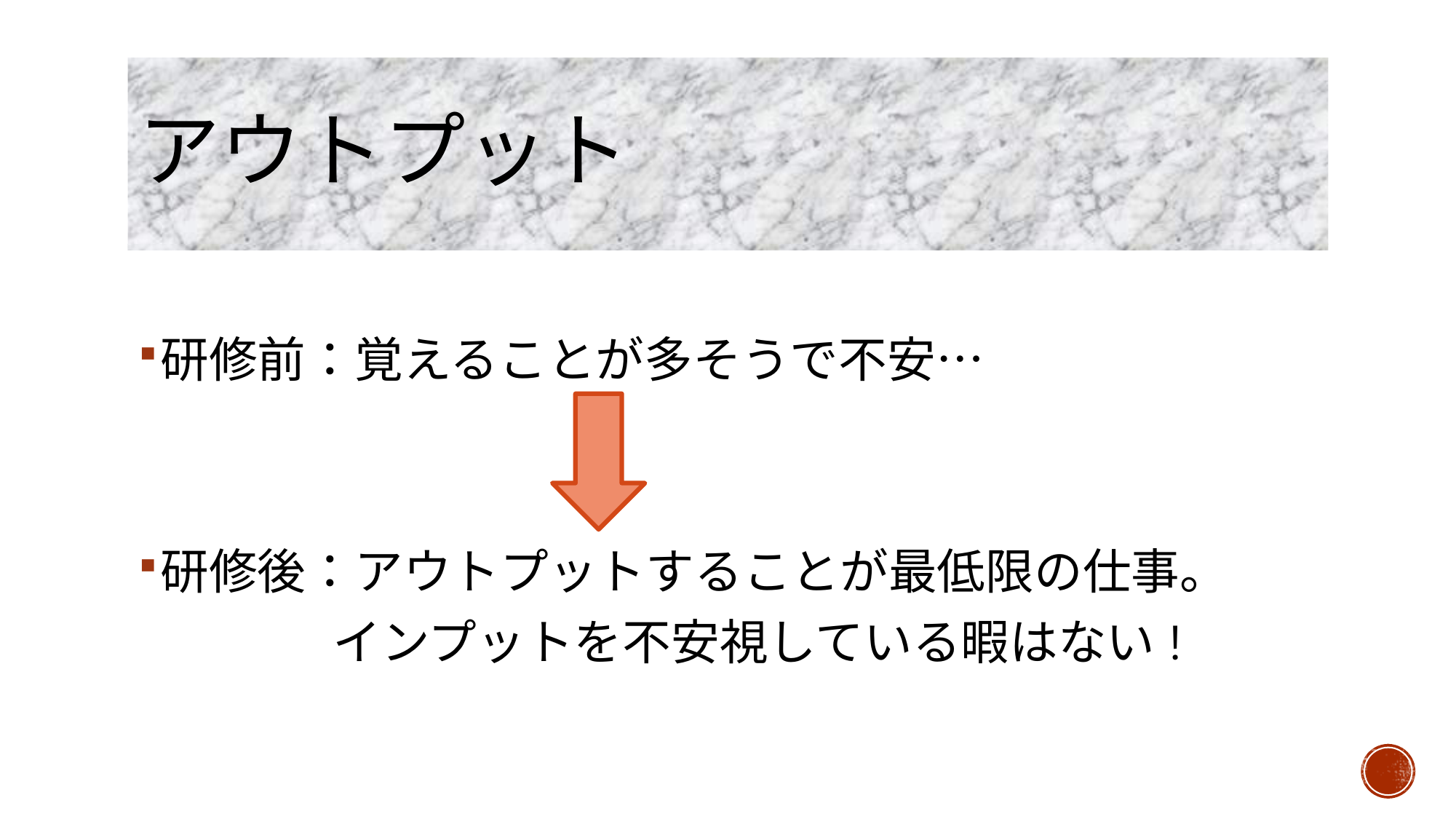

# アウトプット

研修前：覚えることが多そうで不安…

研修後：アウトプットすることが最低限の仕事。
　　　　インプットを不安視している暇はない!